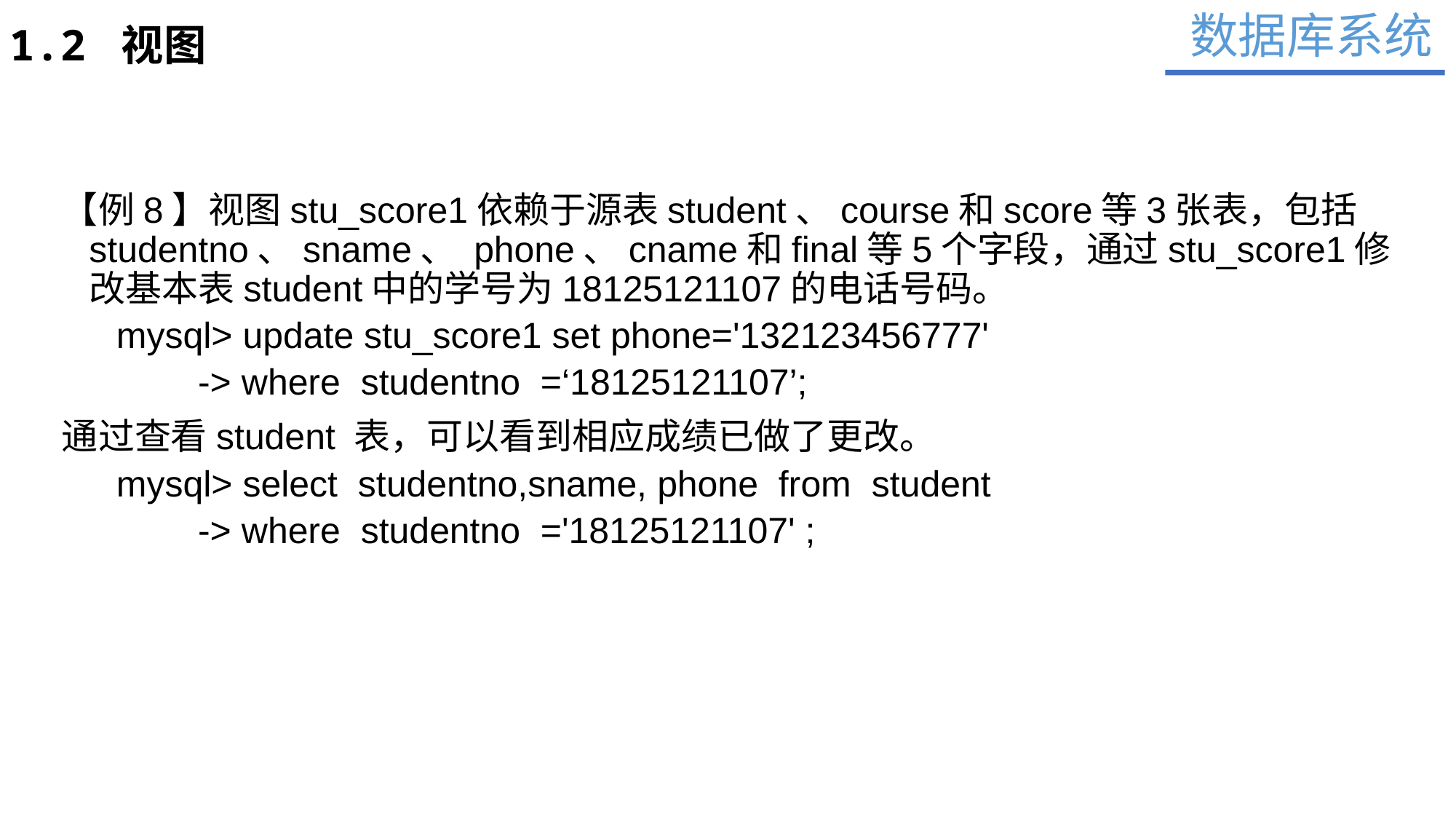

数据库系统
1.2 视图

【例8】视图stu_score1依赖于源表student、course和score等3张表，包括studentno、sname、 phone、cname和final等5个字段，通过stu_score1修改基本表student中的学号为18125121107的电话号码。
mysql> update stu_score1 set phone='132123456777'
        -> where  studentno  =‘18125121107’;
通过查看student 表，可以看到相应成绩已做了更改。
mysql> select  studentno,sname, phone  from  student
        -> where  studentno  ='18125121107' ;